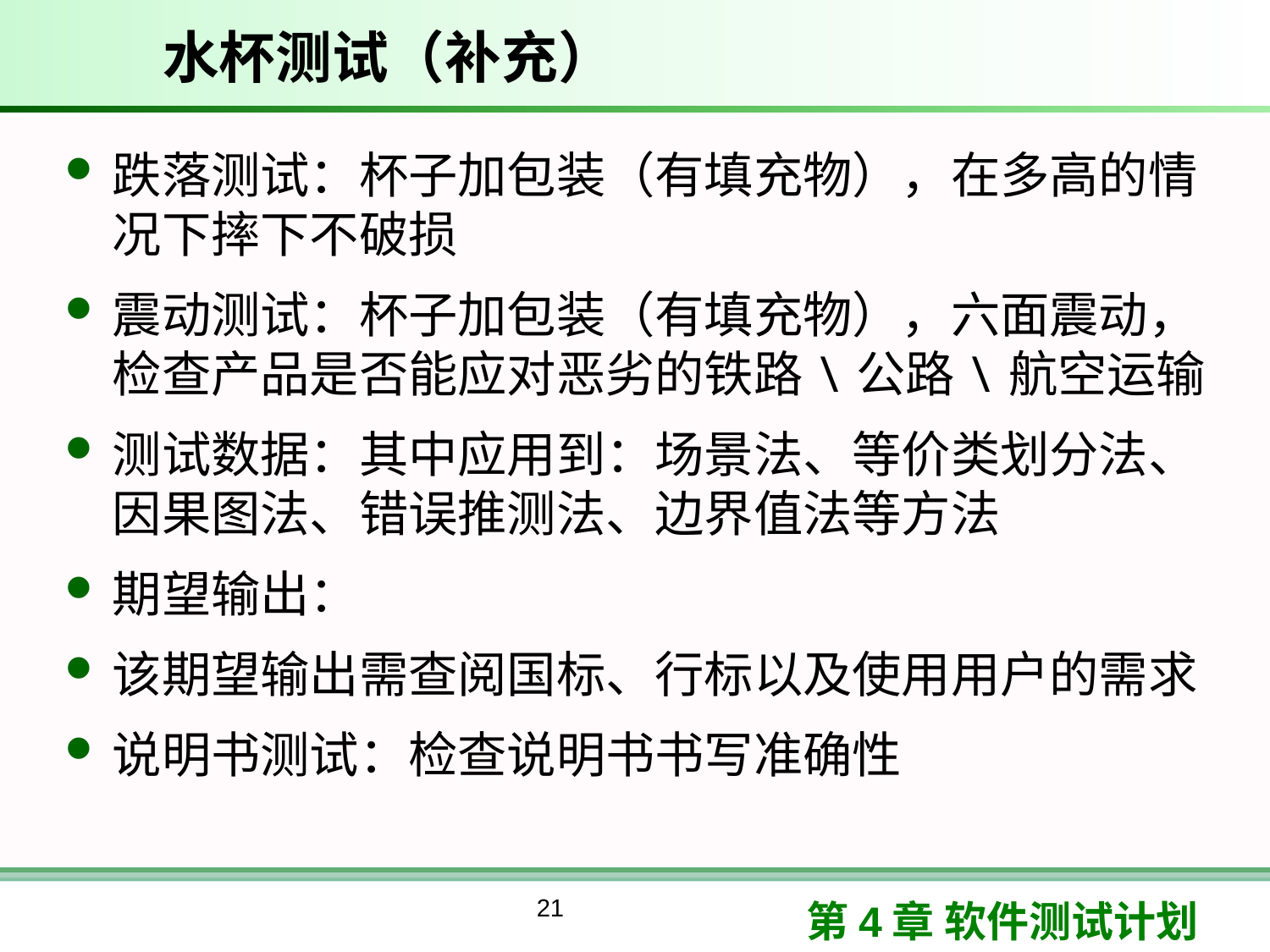

# 水杯测试（补充）
跌落测试：杯子加包装（有填充物），在多高的情况下摔下不破损
震动测试：杯子加包装（有填充物），六面震动，检查产品是否能应对恶劣的铁路\公路\航空运输
测试数据：其中应用到：场景法、等价类划分法、因果图法、错误推测法、边界值法等方法
期望输出：
该期望输出需查阅国标、行标以及使用用户的需求
说明书测试：检查说明书书写准确性

21